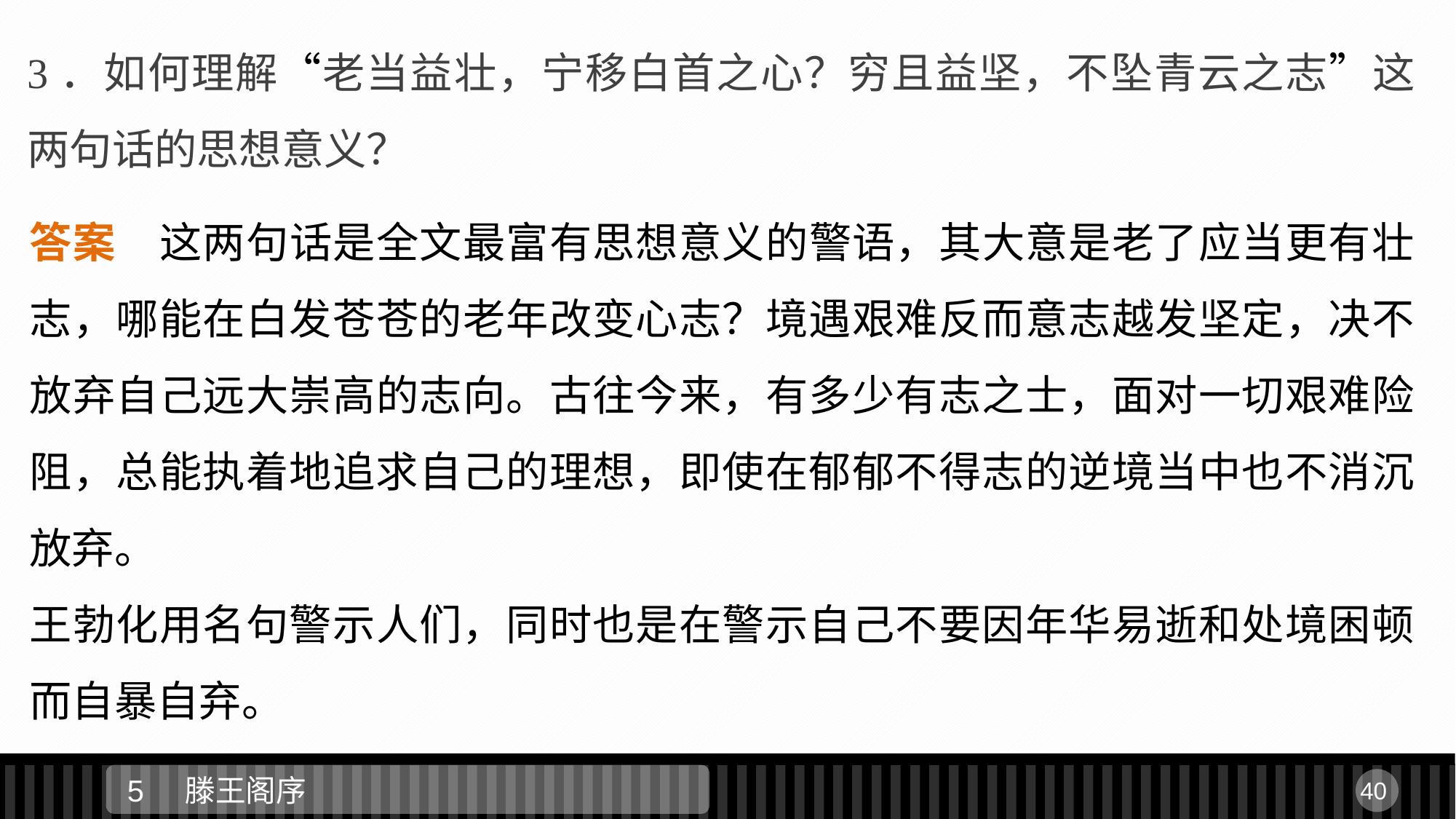

3．如何理解“老当益壮，宁移白首之心？穷且益坚，不坠青云之志”这两句话的思想意义？
答案　这两句话是全文最富有思想意义的警语，其大意是老了应当更有壮志，哪能在白发苍苍的老年改变心志？境遇艰难反而意志越发坚定，决不放弃自己远大崇高的志向。古往今来，有多少有志之士，面对一切艰难险阻，总能执着地追求自己的理想，即使在郁郁不得志的逆境当中也不消沉放弃。
王勃化用名句警示人们，同时也是在警示自己不要因年华易逝和处境困顿而自暴自弃。